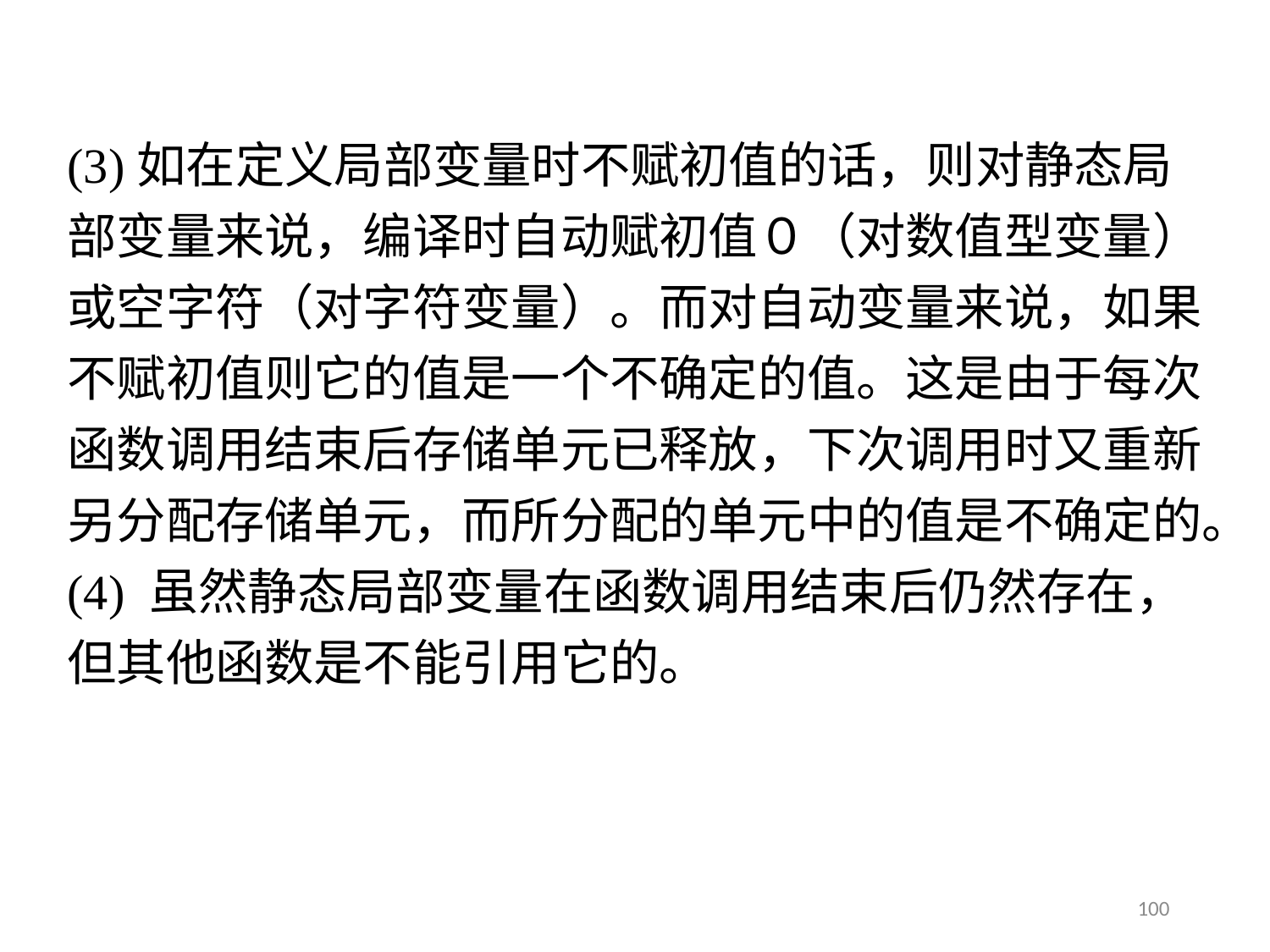

(3)如在定义局部变量时不赋初值的话，则对静态局部变量来说，编译时自动赋初值０（对数值型变量）或空字符（对字符变量）。而对自动变量来说，如果不赋初值则它的值是一个不确定的值。这是由于每次函数调用结束后存储单元已释放，下次调用时又重新另分配存储单元，而所分配的单元中的值是不确定的。
(4) 虽然静态局部变量在函数调用结束后仍然存在，但其他函数是不能引用它的。
100